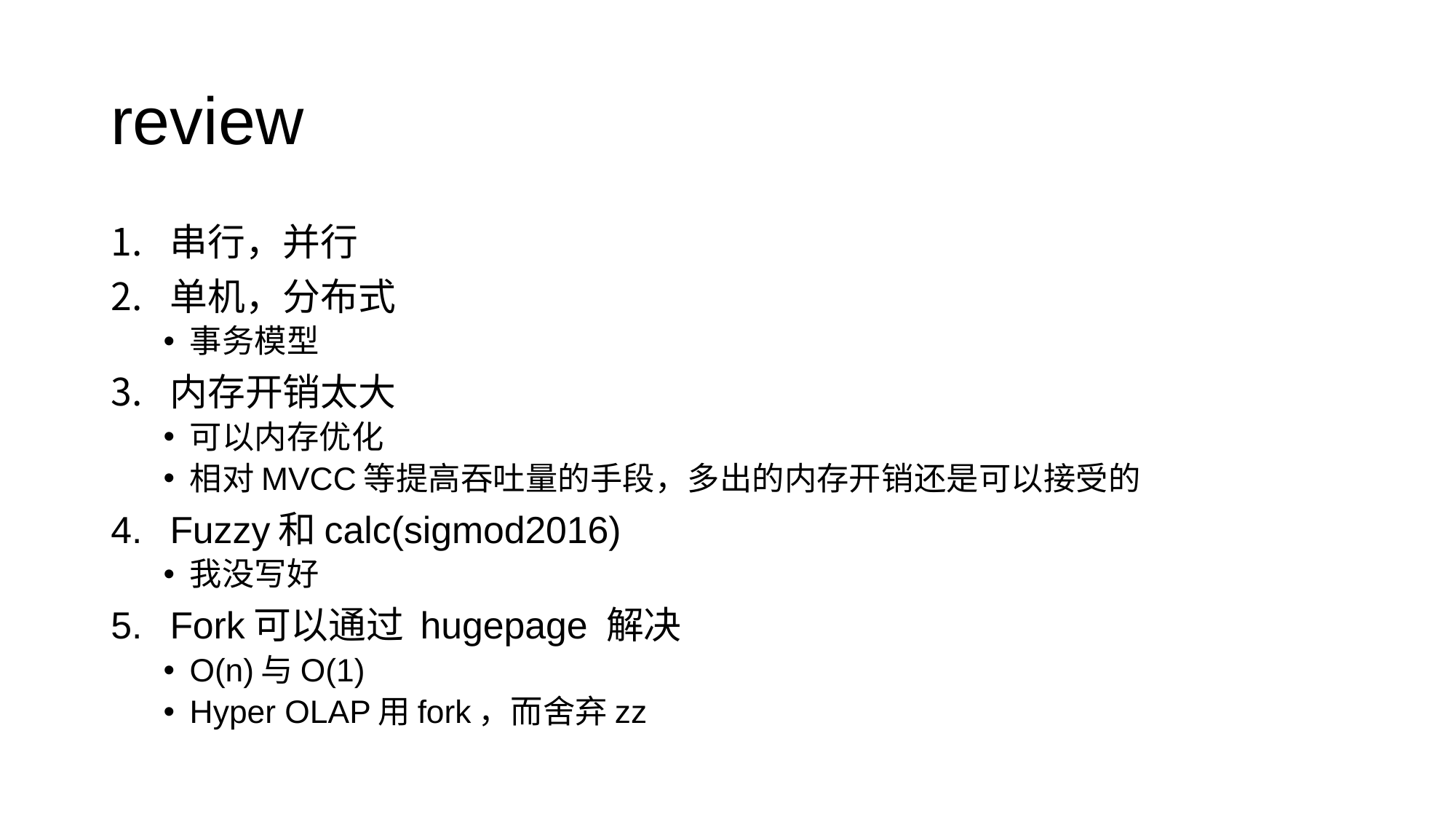

# review
串行，并行
单机，分布式
事务模型
内存开销太大
可以内存优化
相对MVCC等提高吞吐量的手段，多出的内存开销还是可以接受的
Fuzzy和calc(sigmod2016)
我没写好
Fork可以通过 hugepage 解决
O(n)与O(1)
Hyper OLAP用fork，而舍弃zz